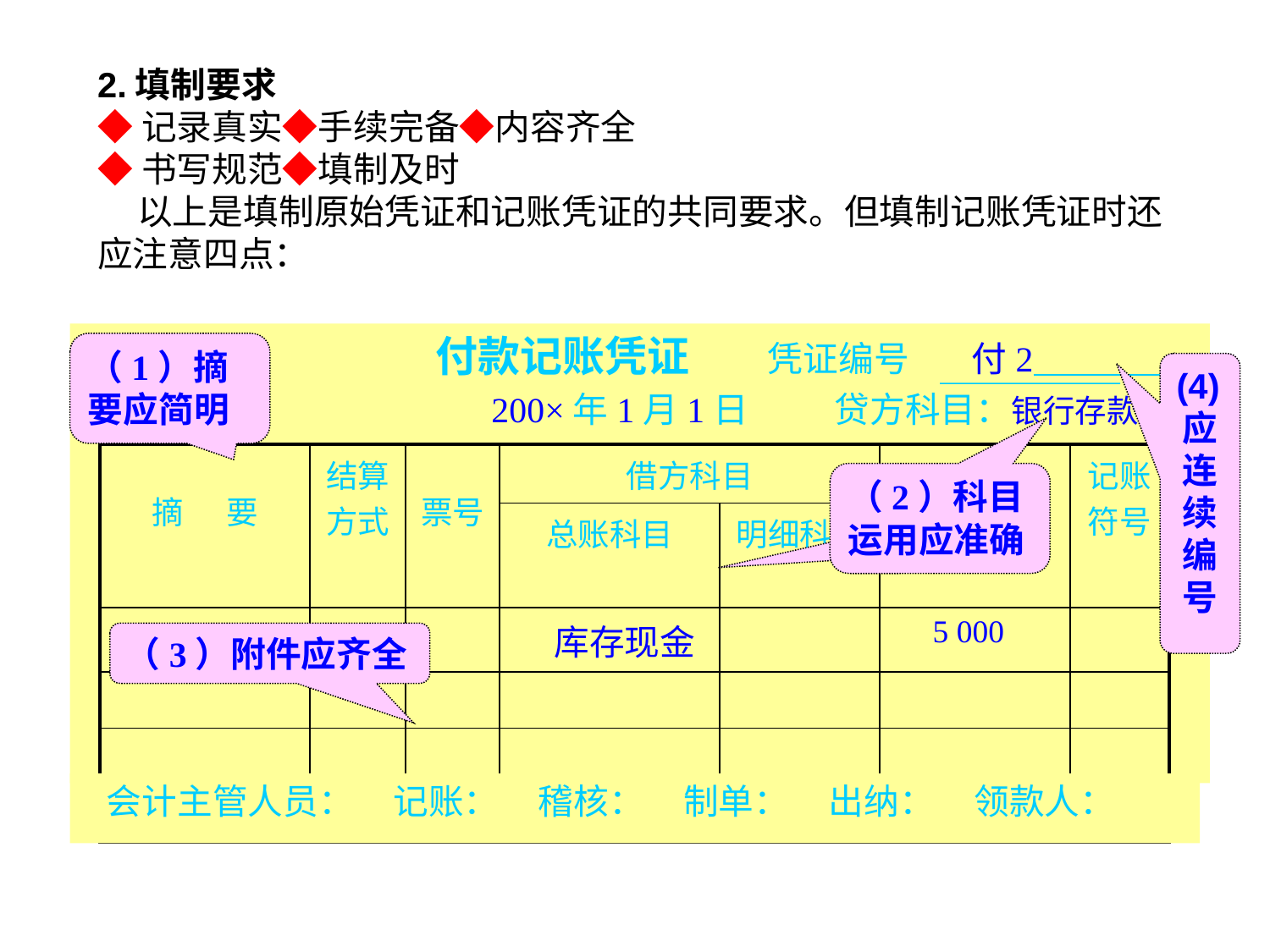

2.填制要求
◆记录真实◆手续完备◆内容齐全
◆书写规范◆填制及时
    以上是填制原始凭证和记账凭证的共同要求。但填制记账凭证时还应注意四点：
                                            付款记账凭证          凭证编号        付2
                                              200×年1月1日           贷方科目：银行存款
（1）摘要应简明
(4)应连续编号

| 摘 要 | 结算方式 | 票号 | 借方科目 |  | 金 额 | 记账符号 |
| --- | --- | --- | --- | --- | --- | --- |
|  |  |  | 总账科目 | 明细科目 |  |  |
| 提现 |  |  | 库存现金 |  | 5 000 |  |
|  |  |  |  |  |  |  |
|  |  |  |  |  |  |  |
| 附单据 1 张 |  |  | 合 计 |  | 5 000 |  |
（2）科目运用应准确

（3）附件应齐全
  会计主管人员：     记账：     稽核：     制单：     出纳：     领款人：